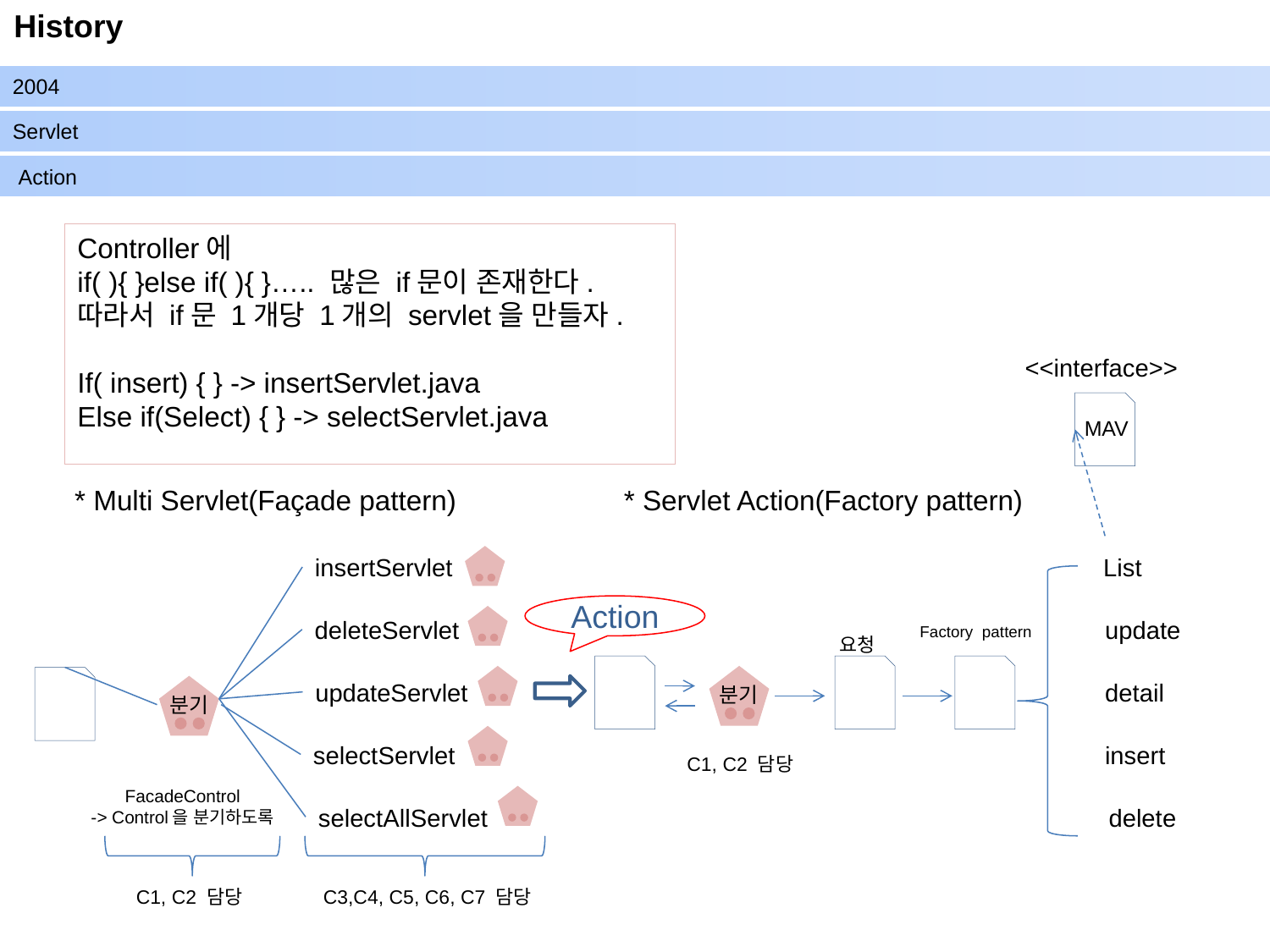

History
2004
Servlet
 Action
Controller에
if( ){ }else if( ){ }….. 많은 if문이 존재한다.
따라서 if문 1개당 1개의 servlet을 만들자.

If( insert) { } -> insertServlet.java
Else if(Select) { } -> selectServlet.java

<<interface>>

MAV
* Multi Servlet(Façade pattern)
* Servlet Action(Factory pattern)
insertServlet

List

Action

deleteServlet
update
Factory  pattern
요청

분기

updateServlet
detail

분기

selectServlet
insert

C1, C2 담당

FacadeControl
-> Control을 분기하도록

selectAllServlet
delete
C1, C2 담당
C3,C4, C5, C6, C7 담당